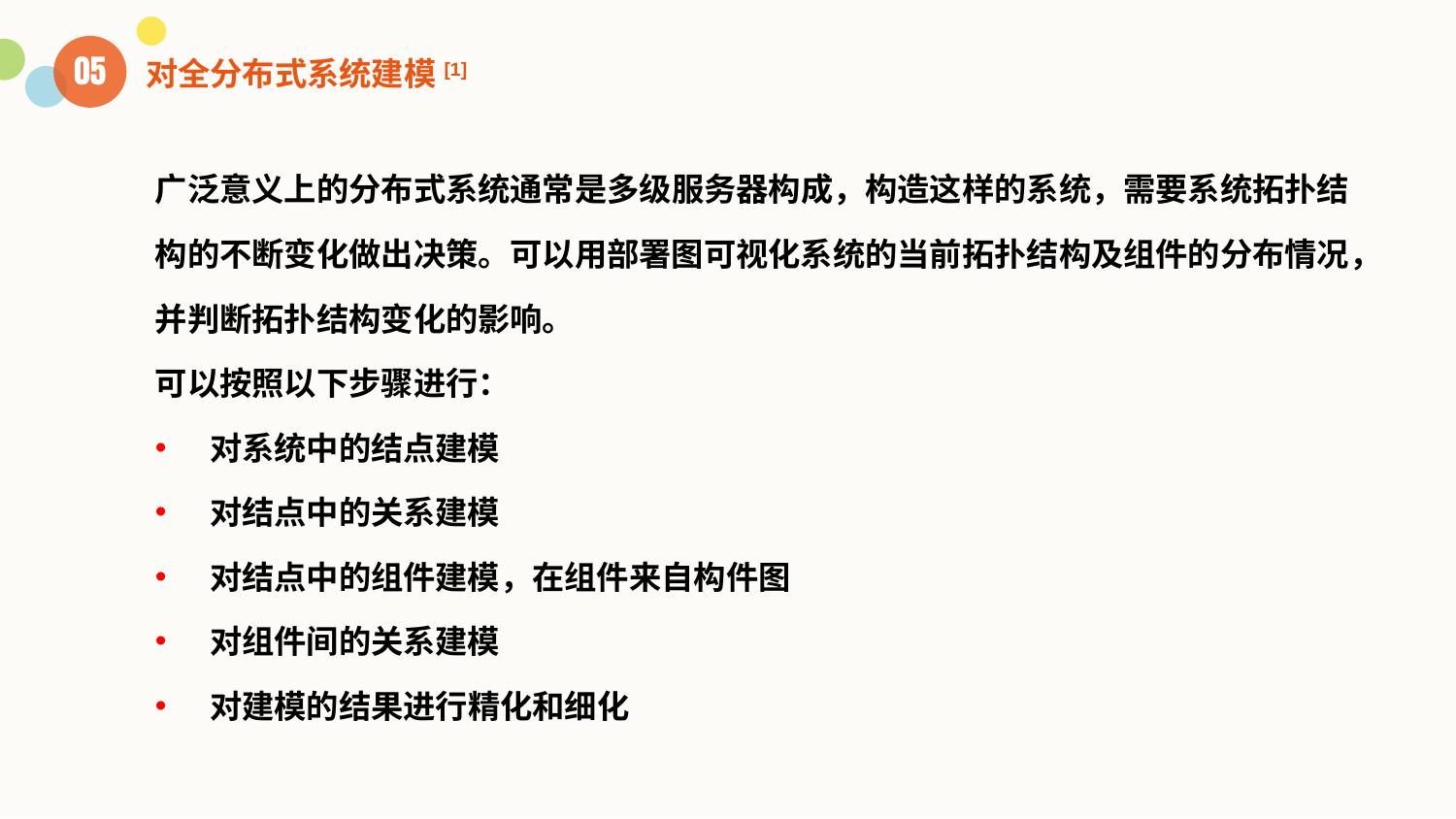

05
对全分布式系统建模[1]

广泛意义上的分布式系统通常是多级服务器构成，构造这样的系统，需要系统拓扑结
构的不断变化做出决策。可以用部署图可视化系统的当前拓扑结构及组件的分布情况，
并判断拓扑结构变化的影响。
可以按照以下步骤进行：
对系统中的结点建模
对结点中的关系建模
对结点中的组件建模，在组件来自构件图
对组件间的关系建模
对建模的结果进行精化和细化